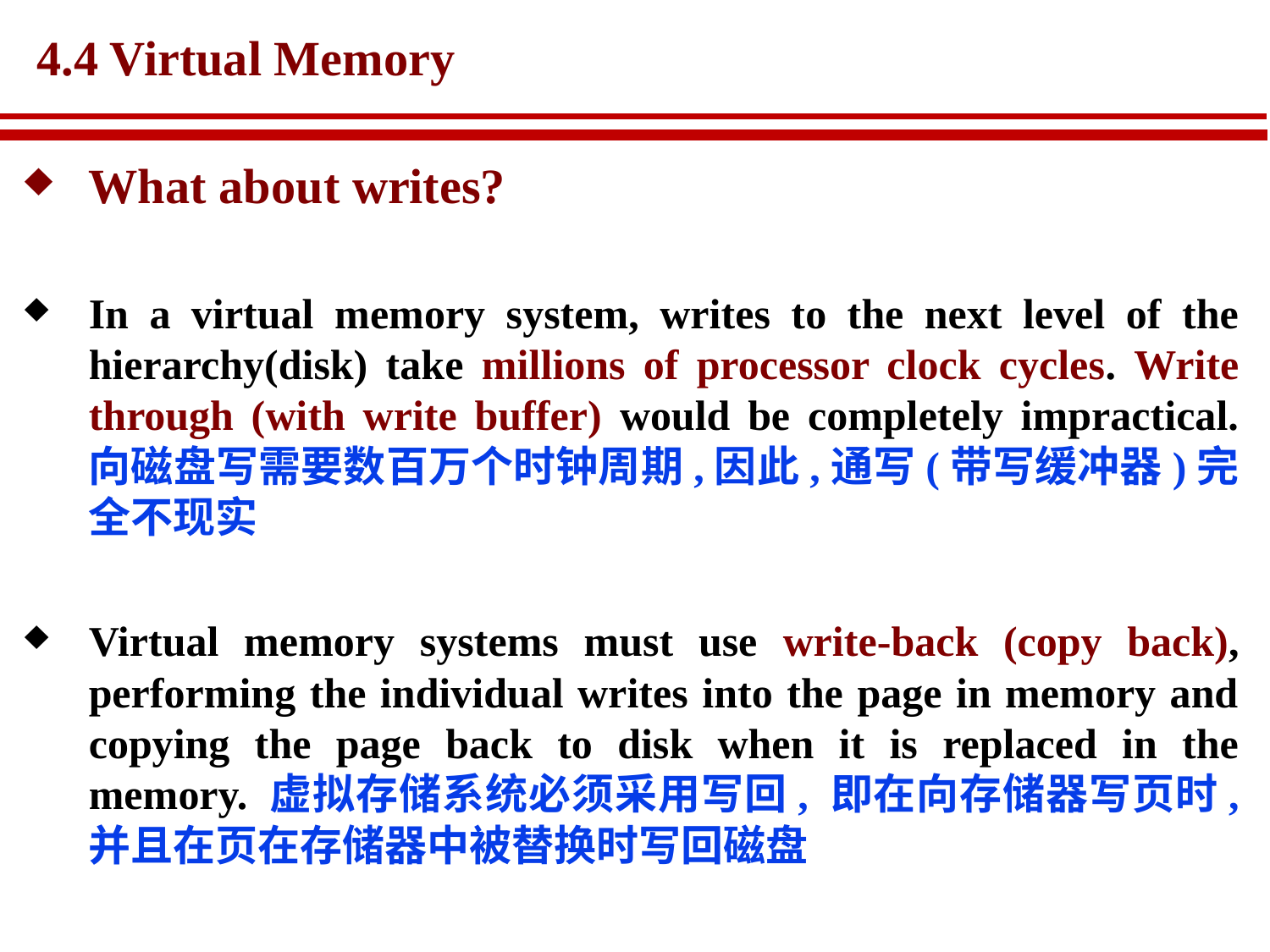

# 4.4 Virtual Memory
What about writes?

In a virtual memory system, writes to the next level of the hierarchy(disk) take millions of processor clock cycles. Write through (with write buffer) would be completely impractical. 向磁盘写需要数百万个时钟周期,因此,通写(带写缓冲器)完全不现实

Virtual memory systems must use write-back (copy back), performing the individual writes into the page in memory and copying the page back to disk when it is replaced in the memory. 虚拟存储系统必须采用写回, 即在向存储器写页时, 并且在页在存储器中被替换时写回磁盘